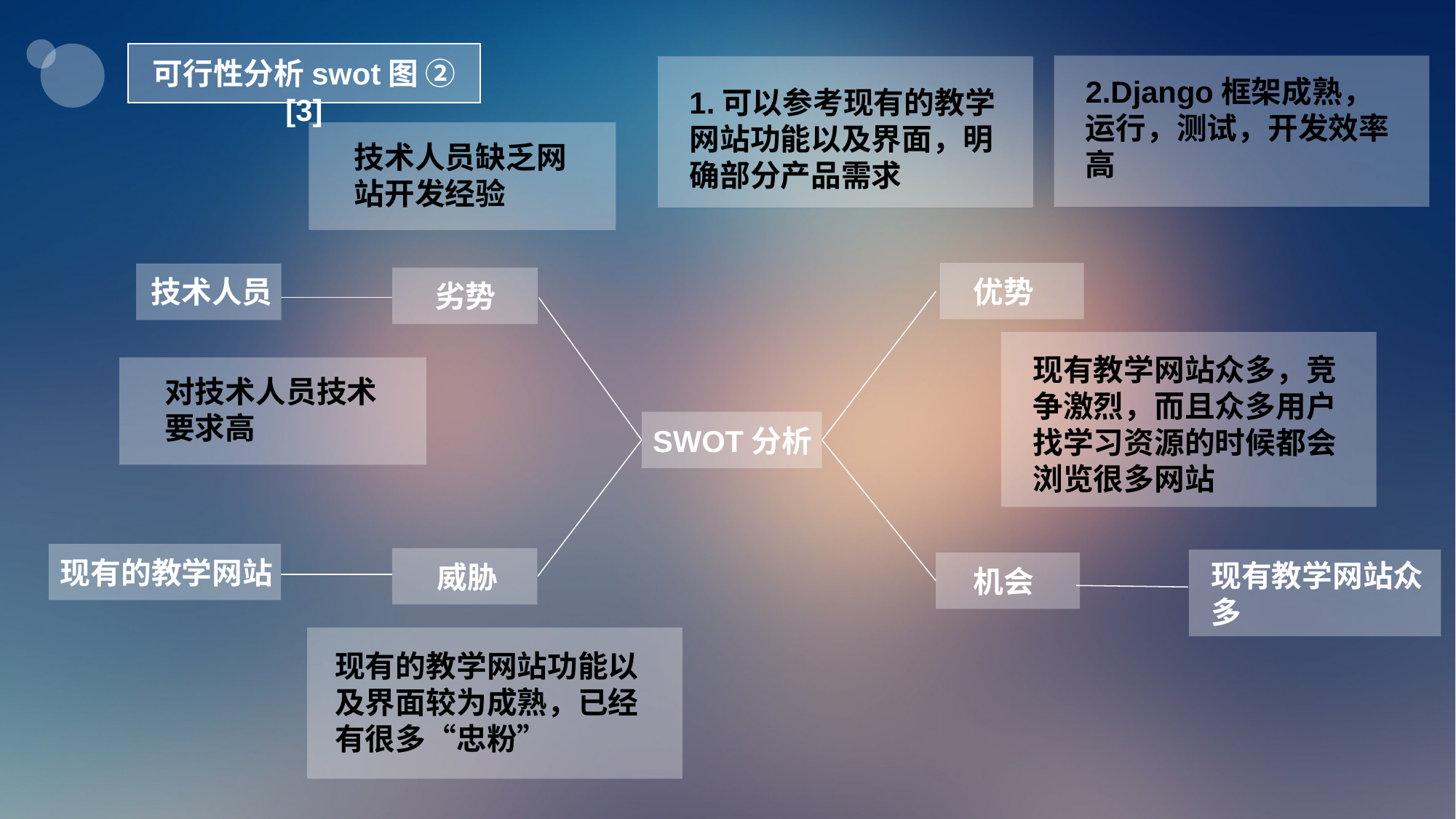

可行性分析swot图 ② [3]

2.Django框架成熟，运行，测试，开发效率高

1.可以参考现有的教学网站功能以及界面，明确部分产品需求

技术人员缺乏网站开发经验

优势

技术人员

劣势

现有教学网站众多，竞争激烈，而且众多用户找学习资源的时候都会浏览很多网站

对技术人员技术要求高

SWOT分析

现有的教学网站

威胁

现有教学网站众多

机会

现有的教学网站功能以及界面较为成熟，已经有很多“忠粉”